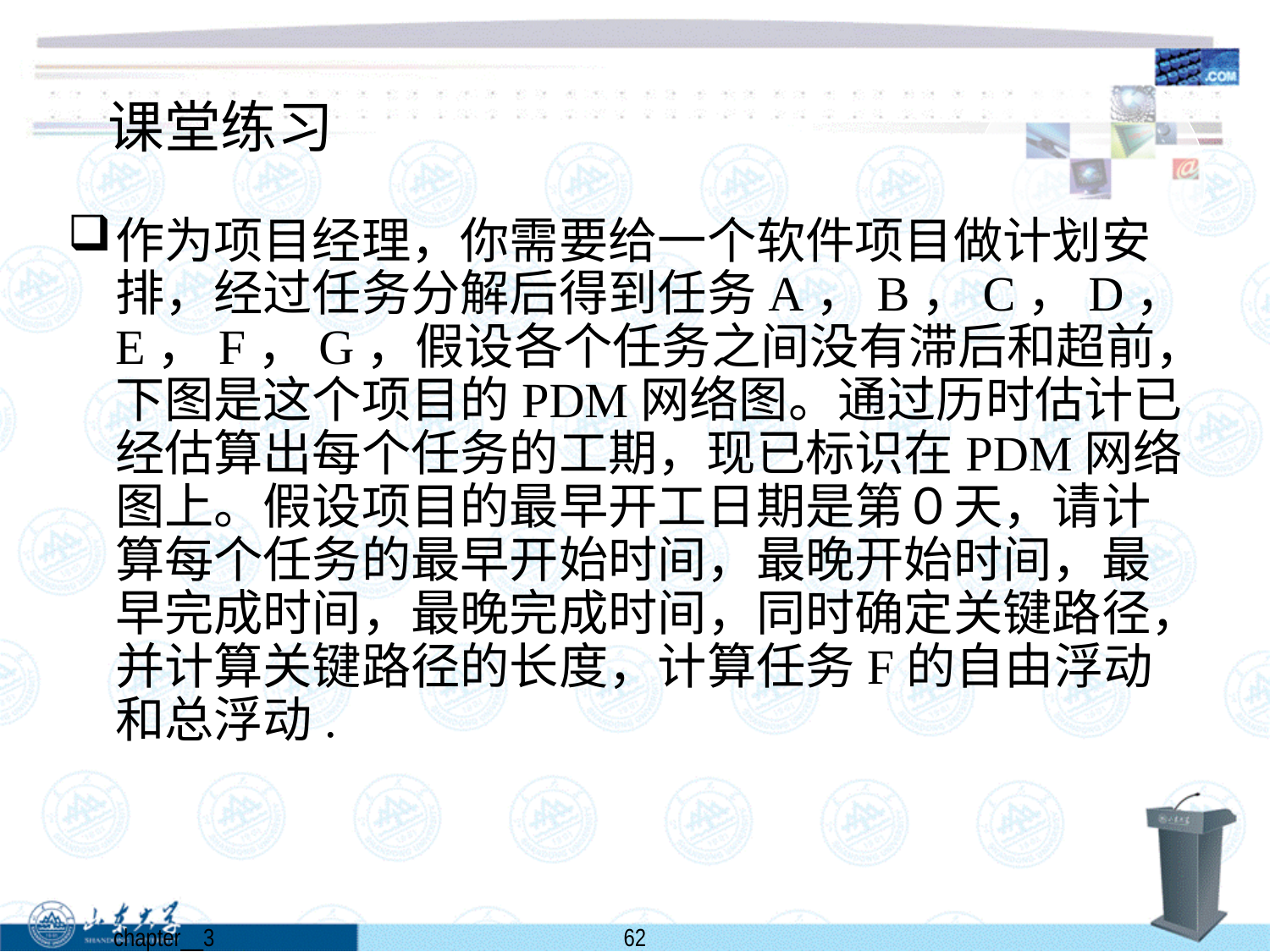

# 课堂练习
作为项目经理，你需要给一个软件项目做计划安排，经过任务分解后得到任务A，B，C，D，E，F，G，假设各个任务之间没有滞后和超前，下图是这个项目的PDM网络图。通过历时估计已经估算出每个任务的工期，现已标识在PDM网络图上。假设项目的最早开工日期是第０天，请计算每个任务的最早开始时间，最晚开始时间，最早完成时间，最晚完成时间，同时确定关键路径，并计算关键路径的长度，计算任务F的自由浮动和总浮动.
 chapter__3
62